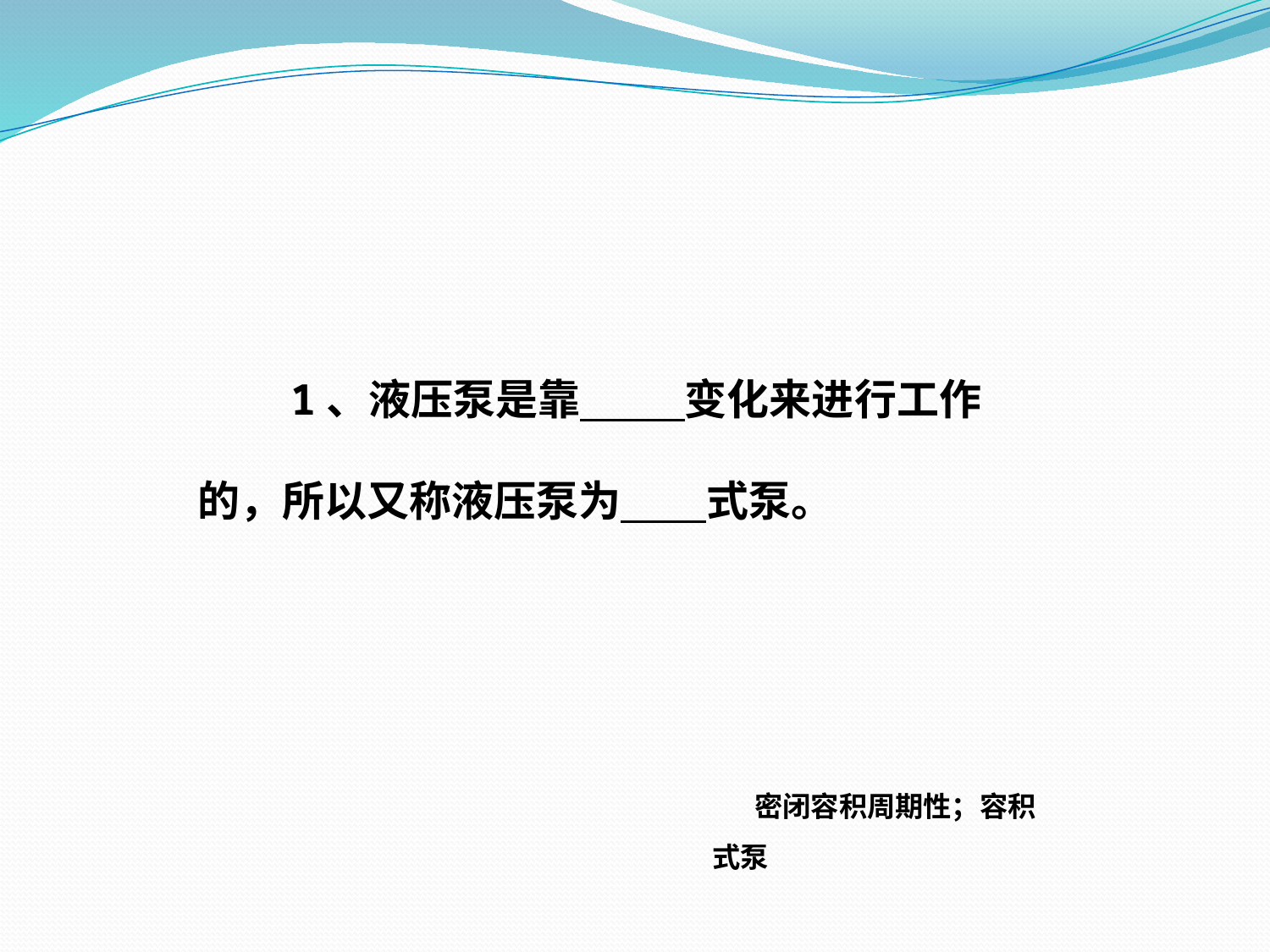

1、液压泵是靠           变化来进行工作的，所以又称液压泵为         式泵。
密闭容积周期性；容积式泵